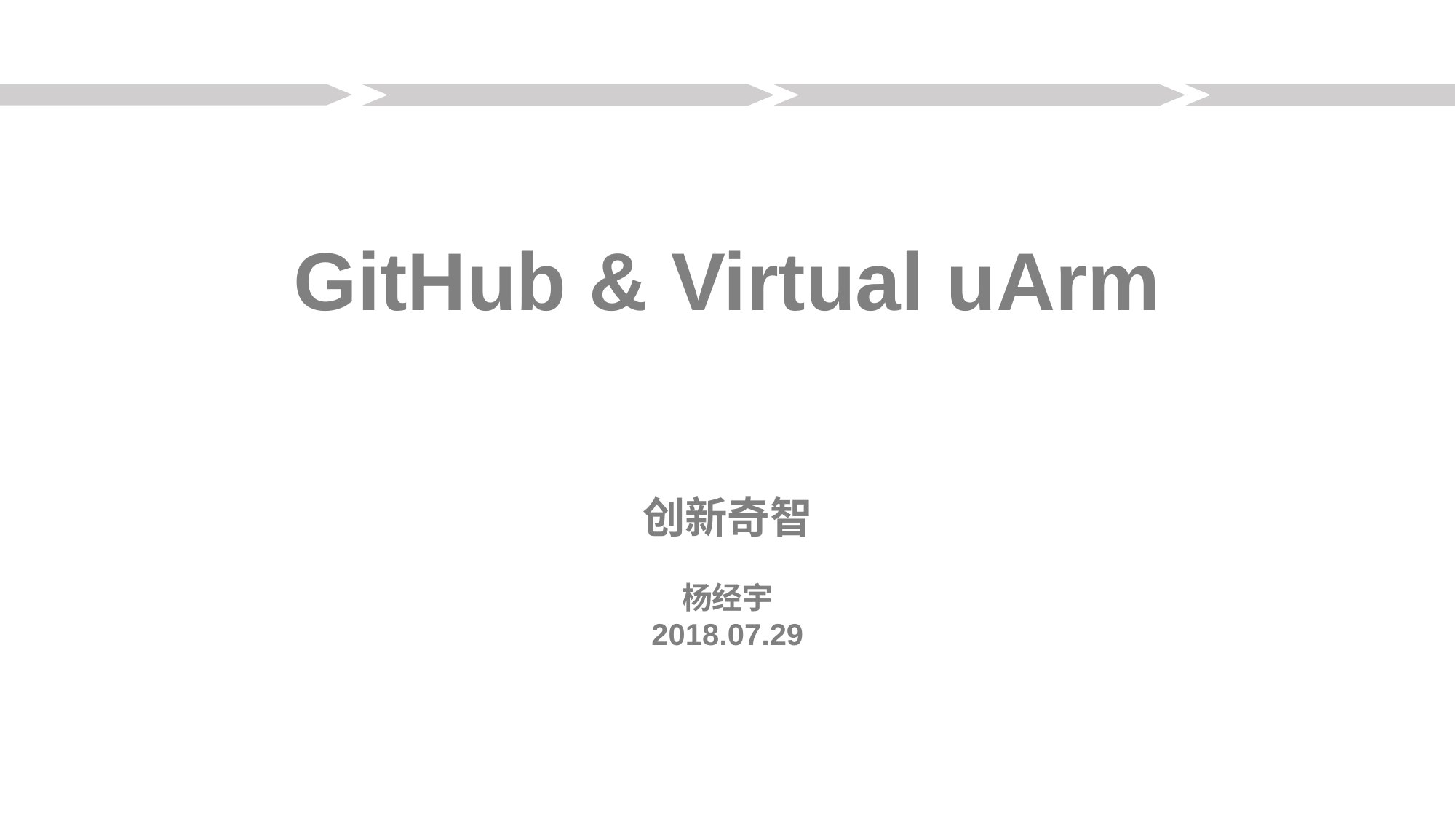

GitHub & Virtual uArm
创新奇智

杨经宇
2018.07.29